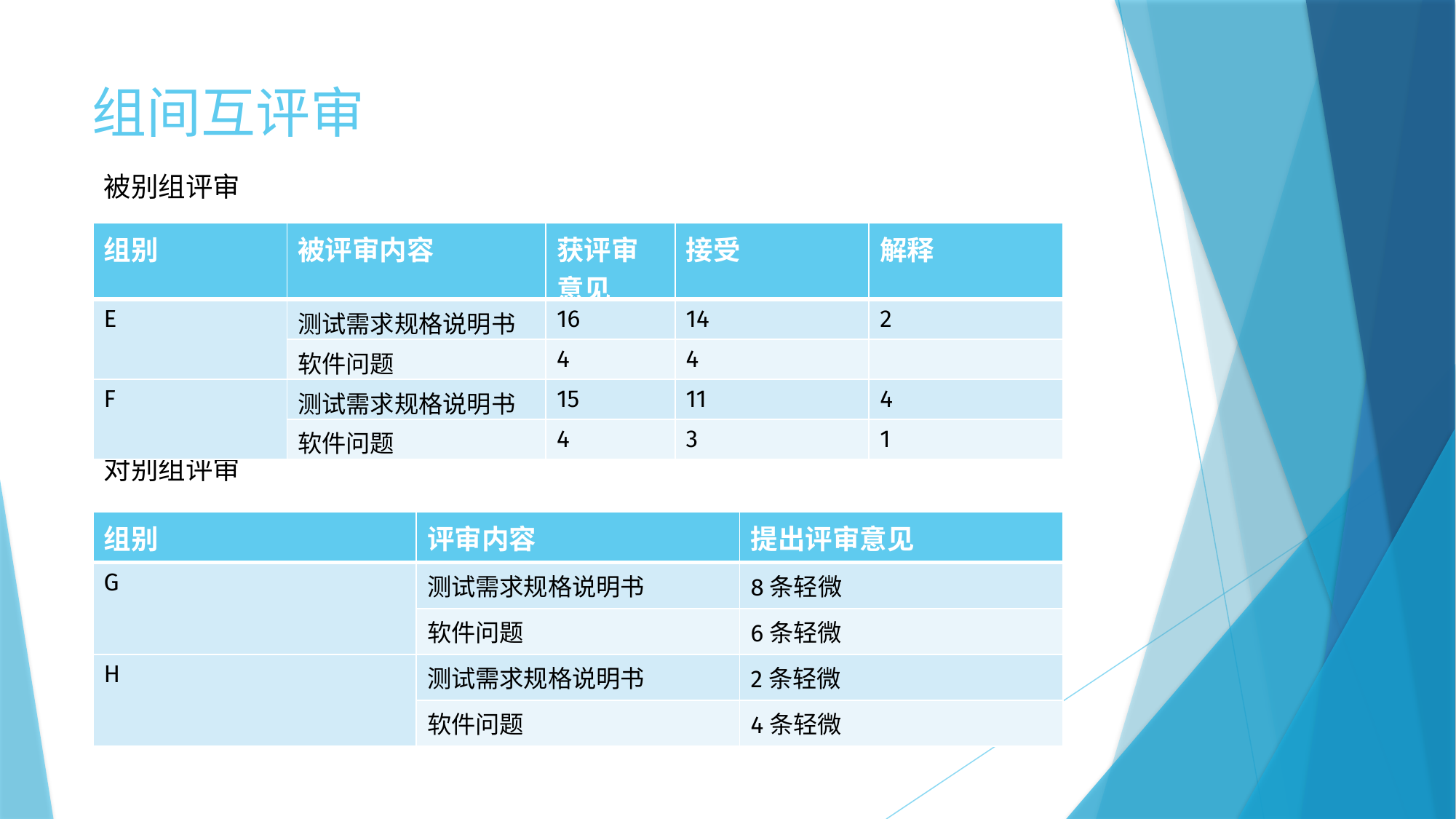

# 组间互评审
被别组评审
| 组别 | 被评审内容 | 获评审意见 | 接受 | 解释 |
| --- | --- | --- | --- | --- |
| E | 测试需求规格说明书 | 16 | 14 | 2 |
|  | 软件问题 | 4 | 4 |  |
| F | 测试需求规格说明书 | 15 | 11 | 4 |
|  | 软件问题 | 4 | 3 | 1 |
对别组评审
| 组别 | 评审内容 | 提出评审意见 |
| --- | --- | --- |
| G | 测试需求规格说明书 | 8条轻微 |
|  | 软件问题 | 6条轻微 |
| H | 测试需求规格说明书 | 2条轻微 |
|  | 软件问题 | 4条轻微 |